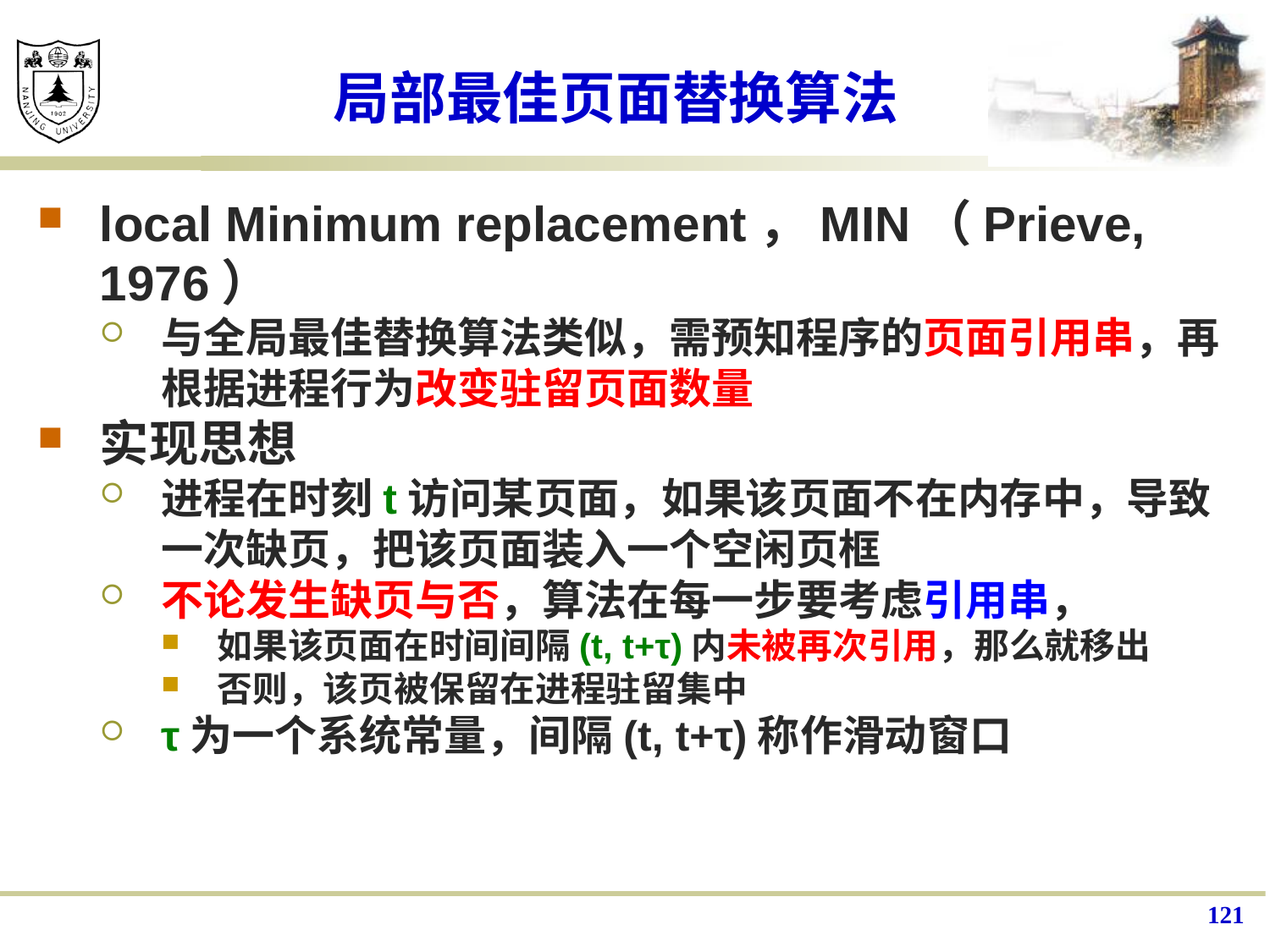

# 局部最佳页面替换算法
local Minimum replacement，MIN（Prieve, 1976）
与全局最佳替换算法类似，需预知程序的页面引用串，再根据进程行为改变驻留页面数量
实现思想
进程在时刻t访问某页面，如果该页面不在内存中，导致一次缺页，把该页面装入一个空闲页框
不论发生缺页与否，算法在每一步要考虑引用串，
如果该页面在时间间隔(t, t+τ)内未被再次引用，那么就移出
否则，该页被保留在进程驻留集中
τ为一个系统常量，间隔(t, t+τ)称作滑动窗口

121